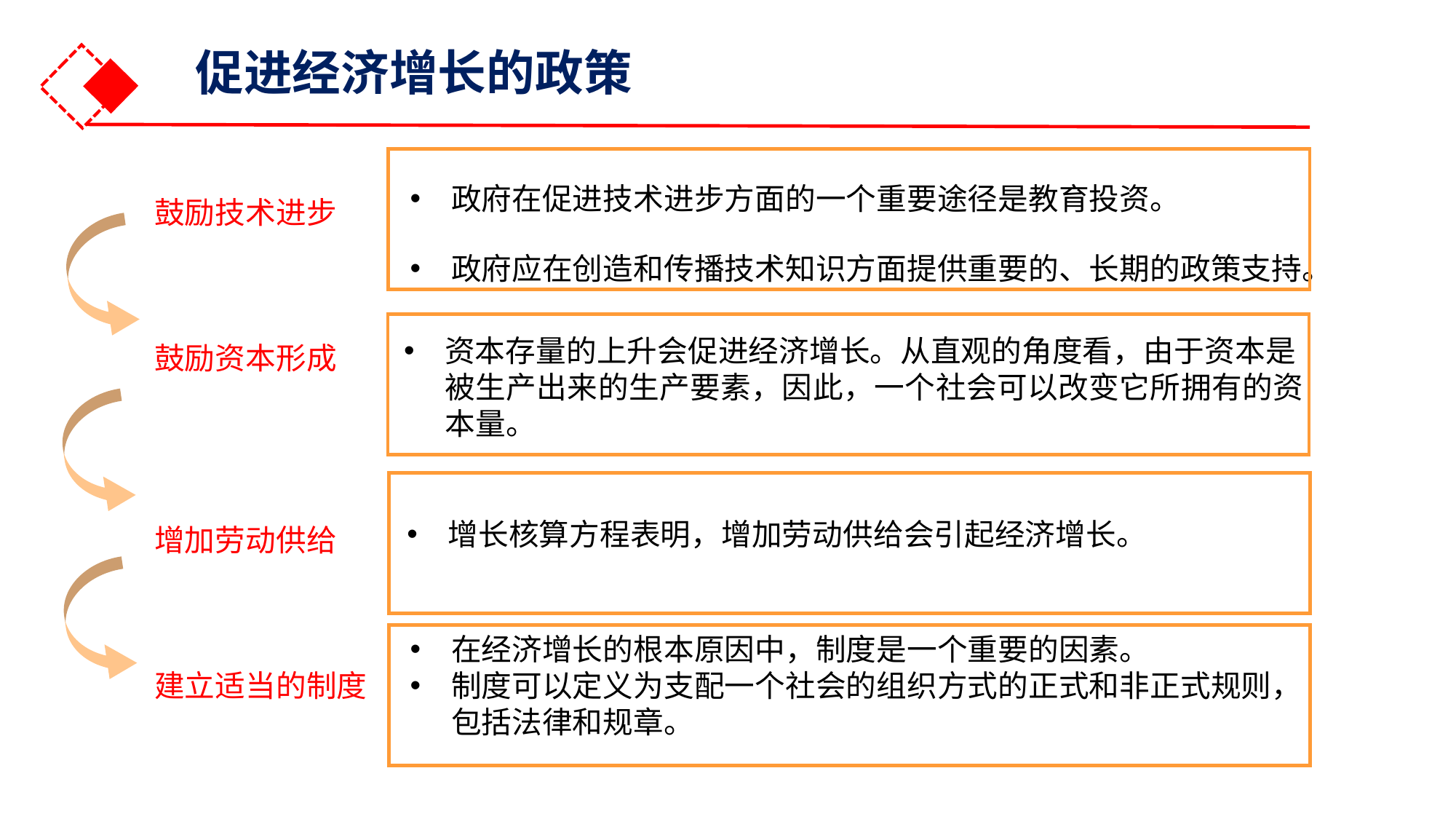

促进经济增长的政策

政府在促进技术进步方面的一个重要途径是教育投资。
政府应在创造和传播技术知识方面提供重要的、长期的政策支持。

鼓励技术进步

鼓励资本形成

增加劳动供给

建立适当的制度

资本存量的上升会促进经济增长。从直观的角度看，由于资本是被生产出来的生产要素，因此，一个社会可以改变它所拥有的资本量。

增长核算方程表明，增加劳动供给会引起经济增长。

在经济增长的根本原因中，制度是一个重要的因素。
制度可以定义为支配一个社会的组织方式的正式和非正式规则，包括法律和规章。